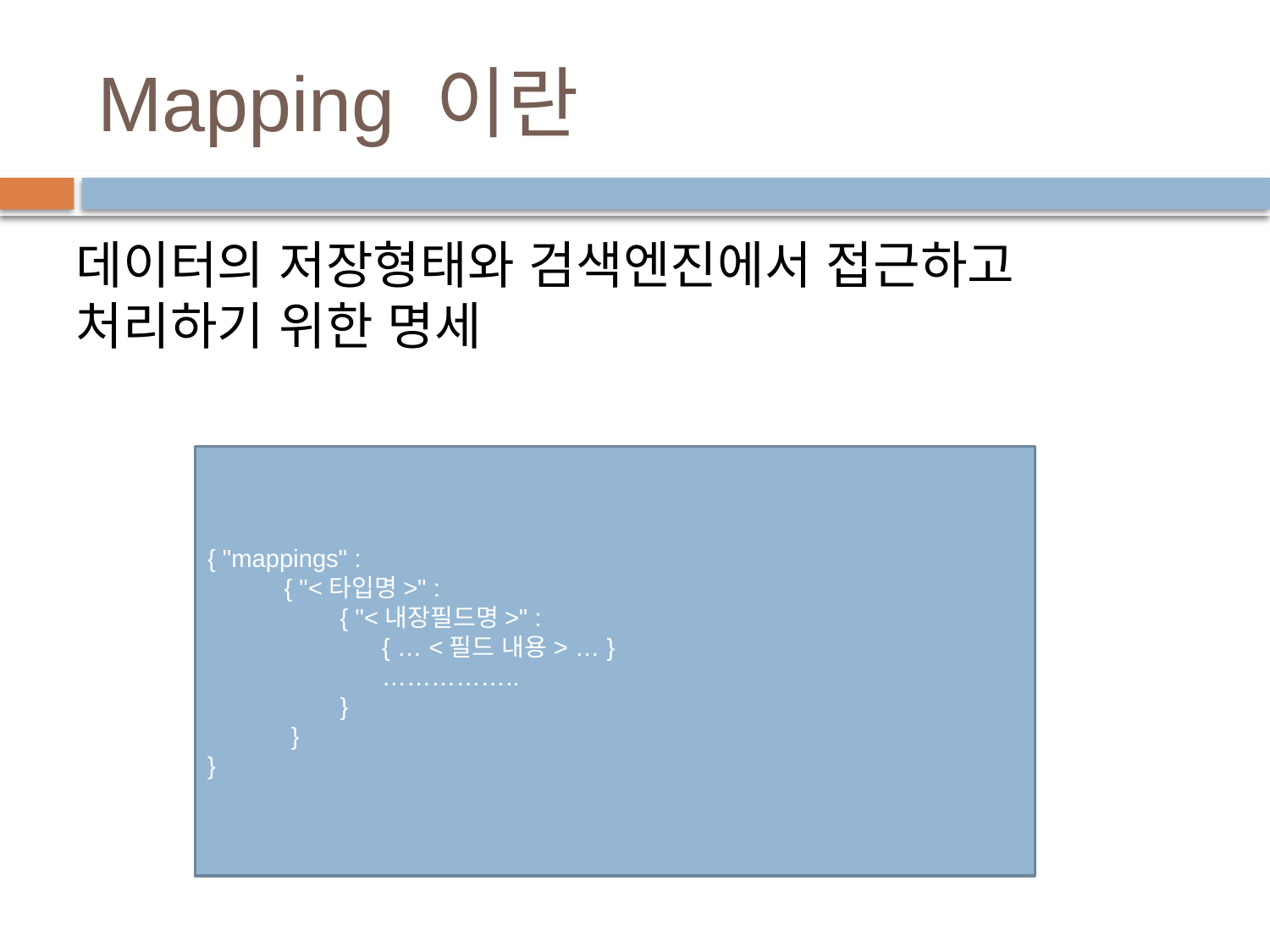

# Mapping 이란
데이터의 저장형태와 검색엔진에서 접근하고 처리하기 위한 명세
{ "mappings" :
           { "<타입명>" :
                   { "<내장필드명>" :
                         { … <필드 내용> … }
                         ……………..
                   }
            }
}